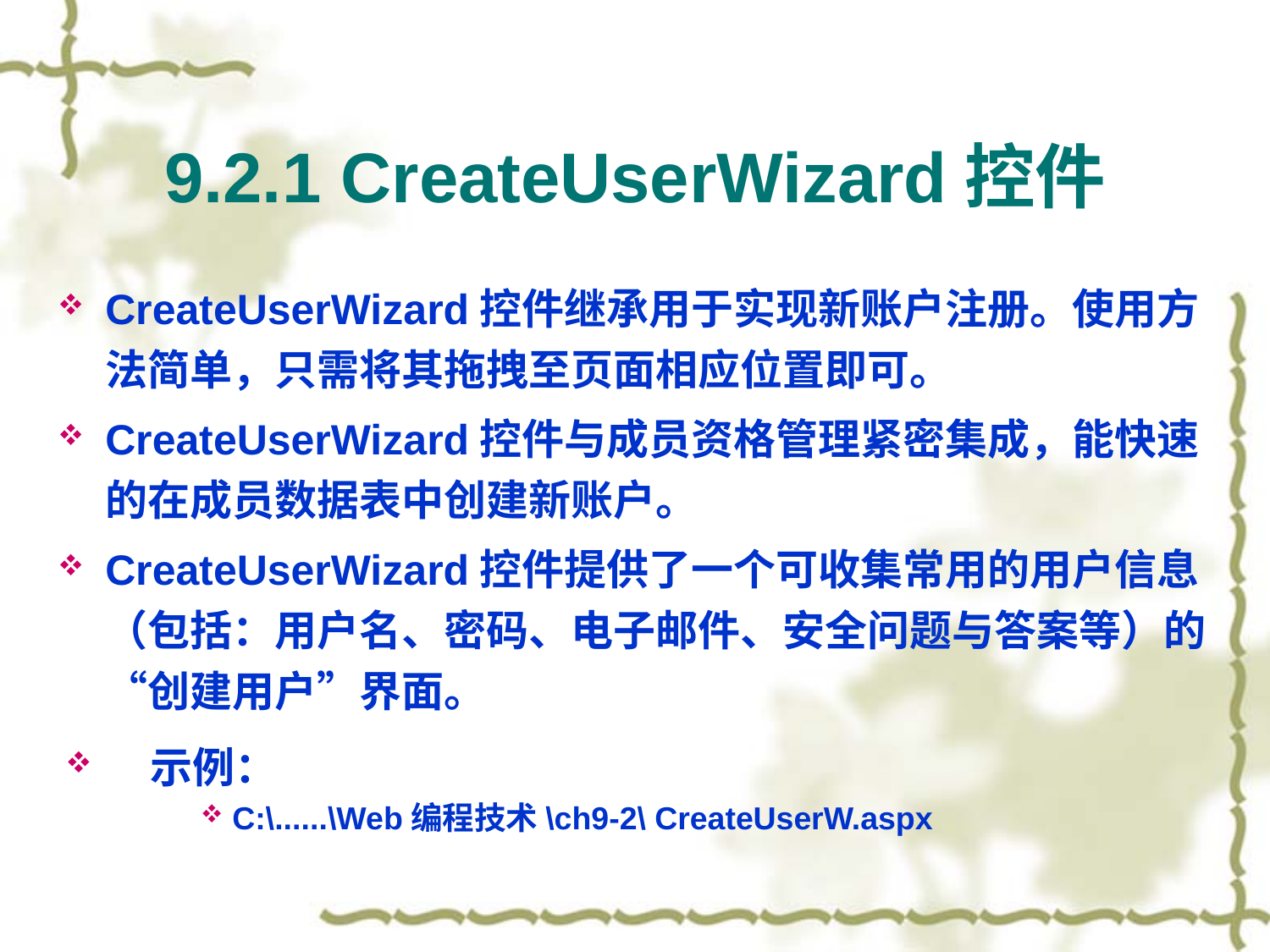

# 9.2.1 CreateUserWizard控件
CreateUserWizard控件继承用于实现新账户注册。使用方法简单，只需将其拖拽至页面相应位置即可。
CreateUserWizard控件与成员资格管理紧密集成，能快速的在成员数据表中创建新账户。
CreateUserWizard控件提供了一个可收集常用的用户信息（包括：用户名、密码、电子邮件、安全问题与答案等）的“创建用户”界面。
示例：
C:\......\Web编程技术\ch9-2\ CreateUserW.aspx